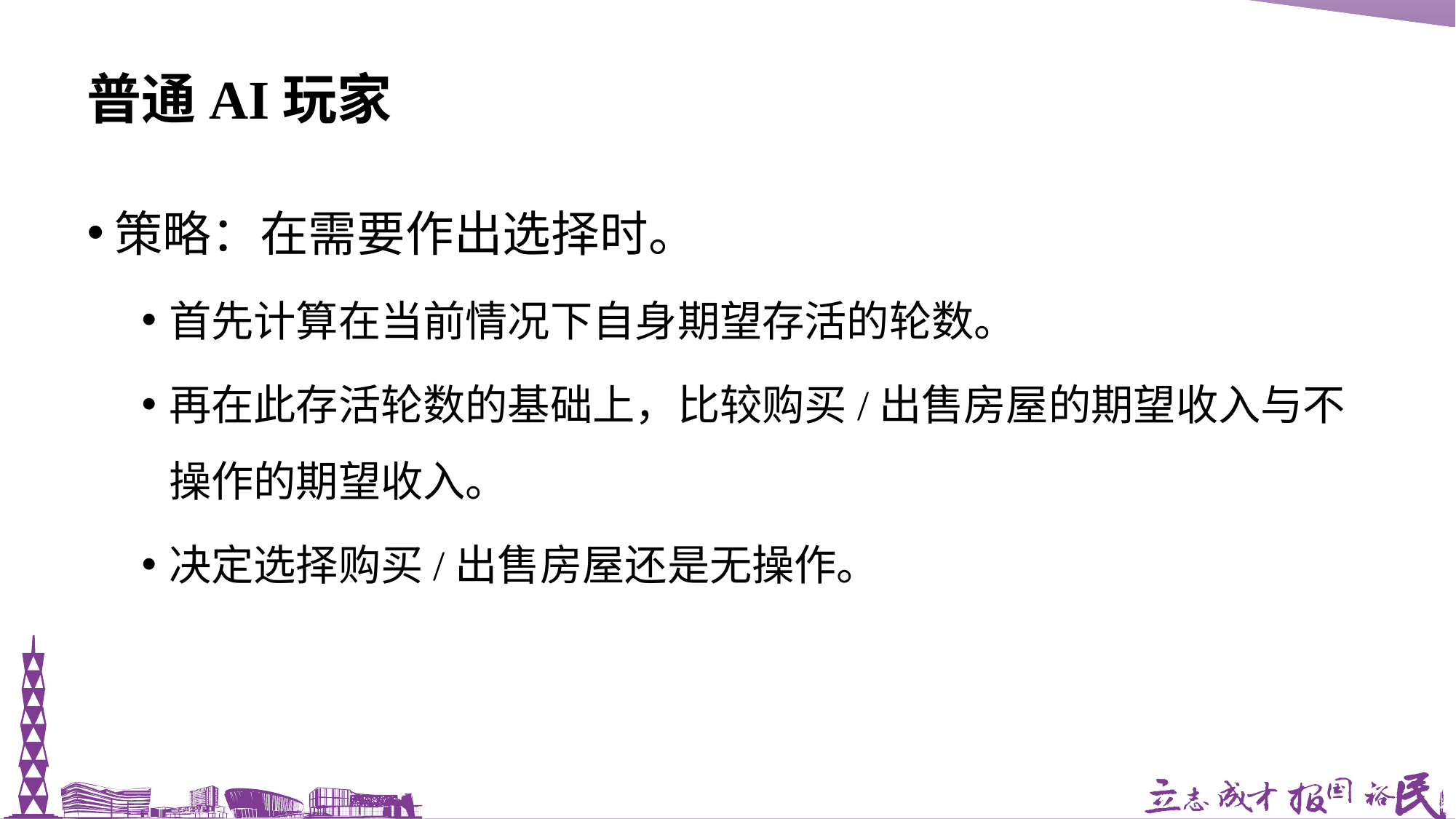

# 普通AI玩家
策略：在需要作出选择时。
首先计算在当前情况下自身期望存活的轮数。
再在此存活轮数的基础上，比较购买/出售房屋的期望收入与不操作的期望收入。
决定选择购买/出售房屋还是无操作。